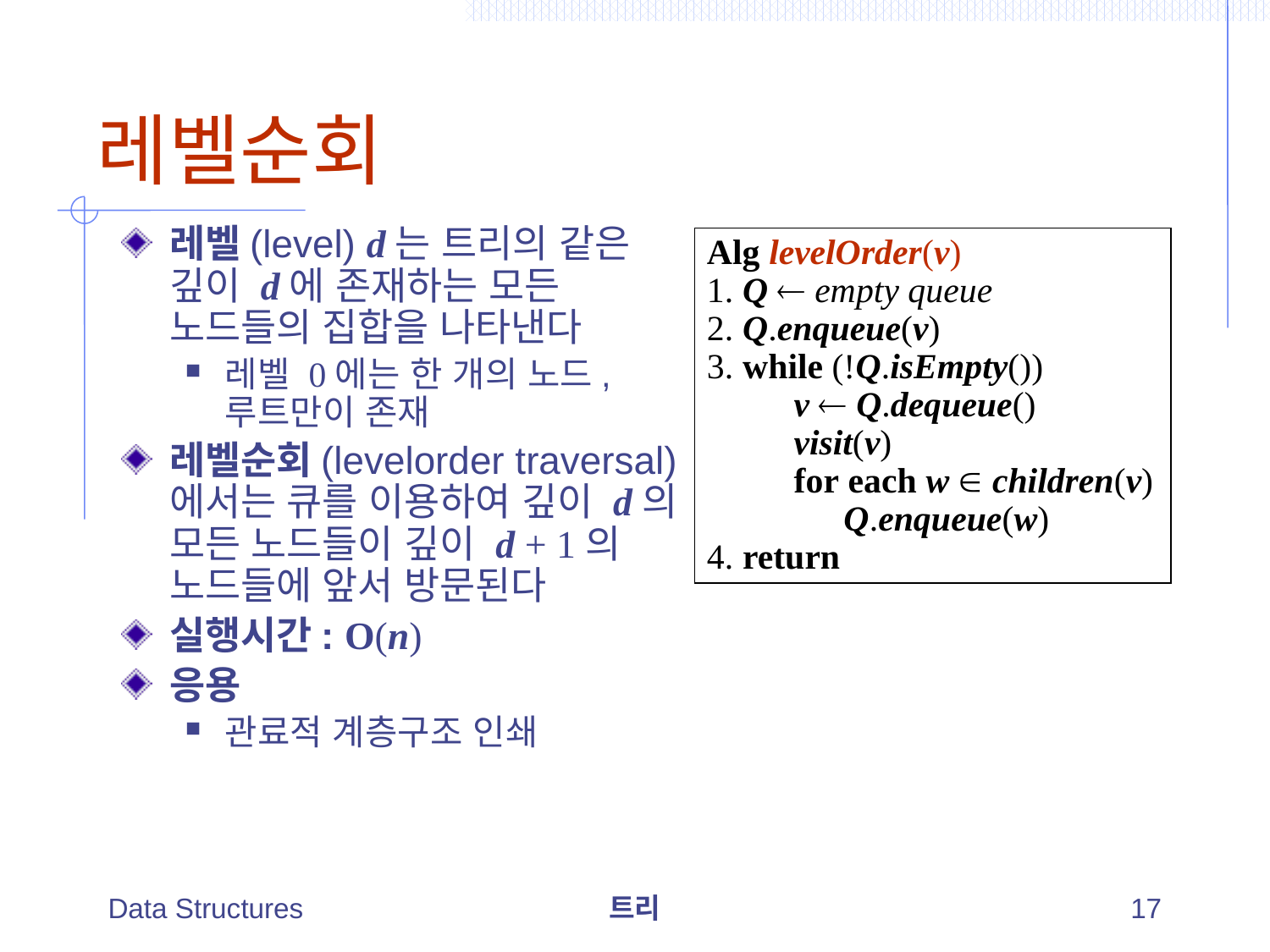

# 레벨순회
레벨(level) d는 트리의 같은 깊이 d에 존재하는 모든 노드들의 집합을 나타낸다
레벨 0에는 한 개의 노드, 루트만이 존재
레벨순회(levelorder traversal)에서는 큐를 이용하여 깊이 d의 모든 노드들이 깊이 d + 1의 노드들에 앞서 방문된다
실행시간: O(n)
응용
관료적 계층구조 인쇄
Alg levelOrder(v)
1. Q ← empty queue
2. Q.enqueue(v)
3. while (!Q.isEmpty())
		v ← Q.dequeue()
		visit(v)
		for each w ∈ children(v)
			Q.enqueue(w)
4. return
Data Structures
트리
17